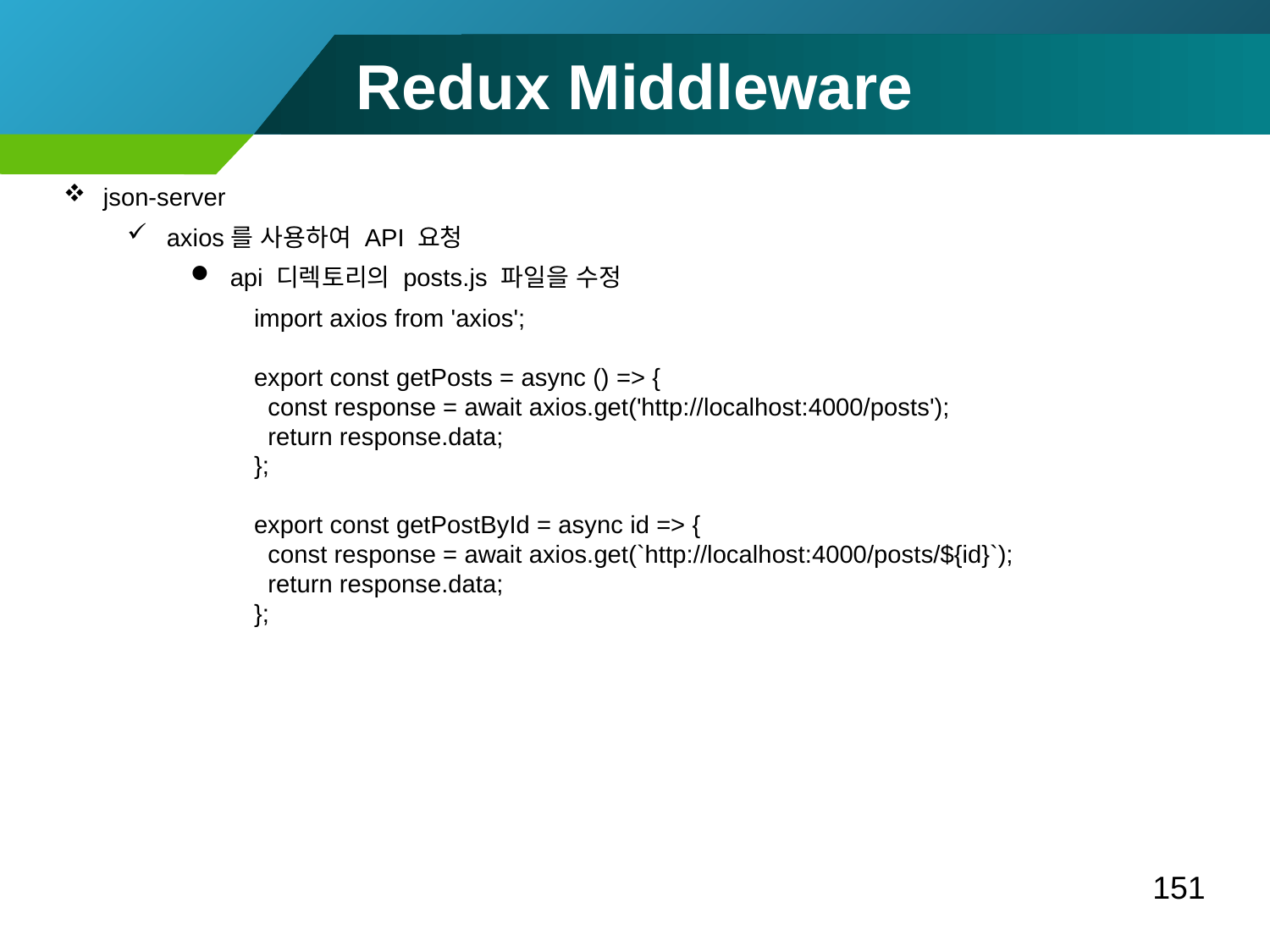

Redux Middleware
json-server
axios를 사용하여 API 요청
api 디렉토리의 posts.js 파일을 수정
import axios from 'axios';

export const getPosts = async () => {
  const response = await axios.get('http://localhost:4000/posts');
  return response.data;
};

export const getPostById = async id => {
  const response = await axios.get(`http://localhost:4000/posts/${id}`);
  return response.data;
};
151